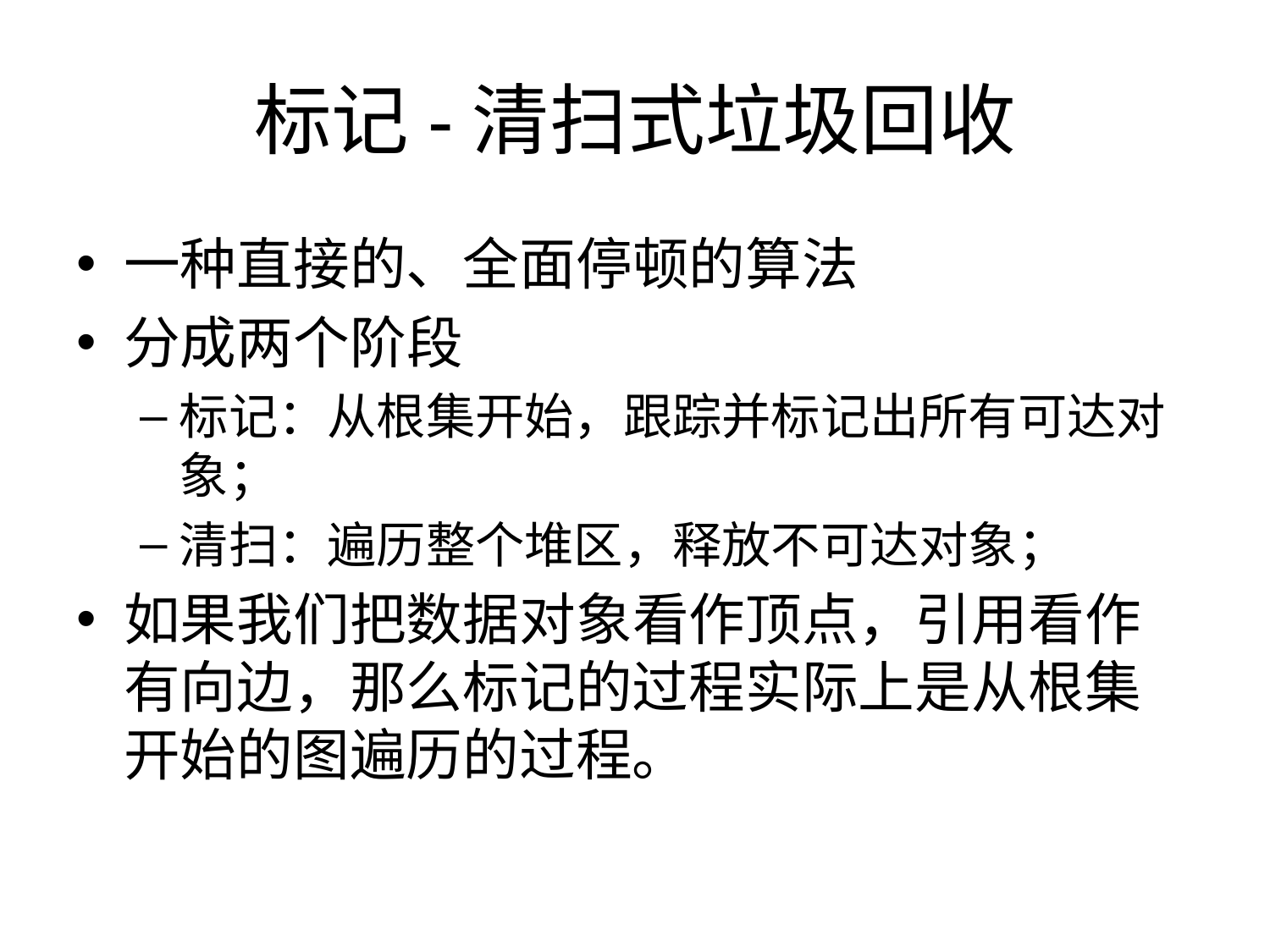

# 标记-清扫式垃圾回收
一种直接的、全面停顿的算法
分成两个阶段
标记：从根集开始，跟踪并标记出所有可达对象；
清扫：遍历整个堆区，释放不可达对象；
如果我们把数据对象看作顶点，引用看作有向边，那么标记的过程实际上是从根集开始的图遍历的过程。